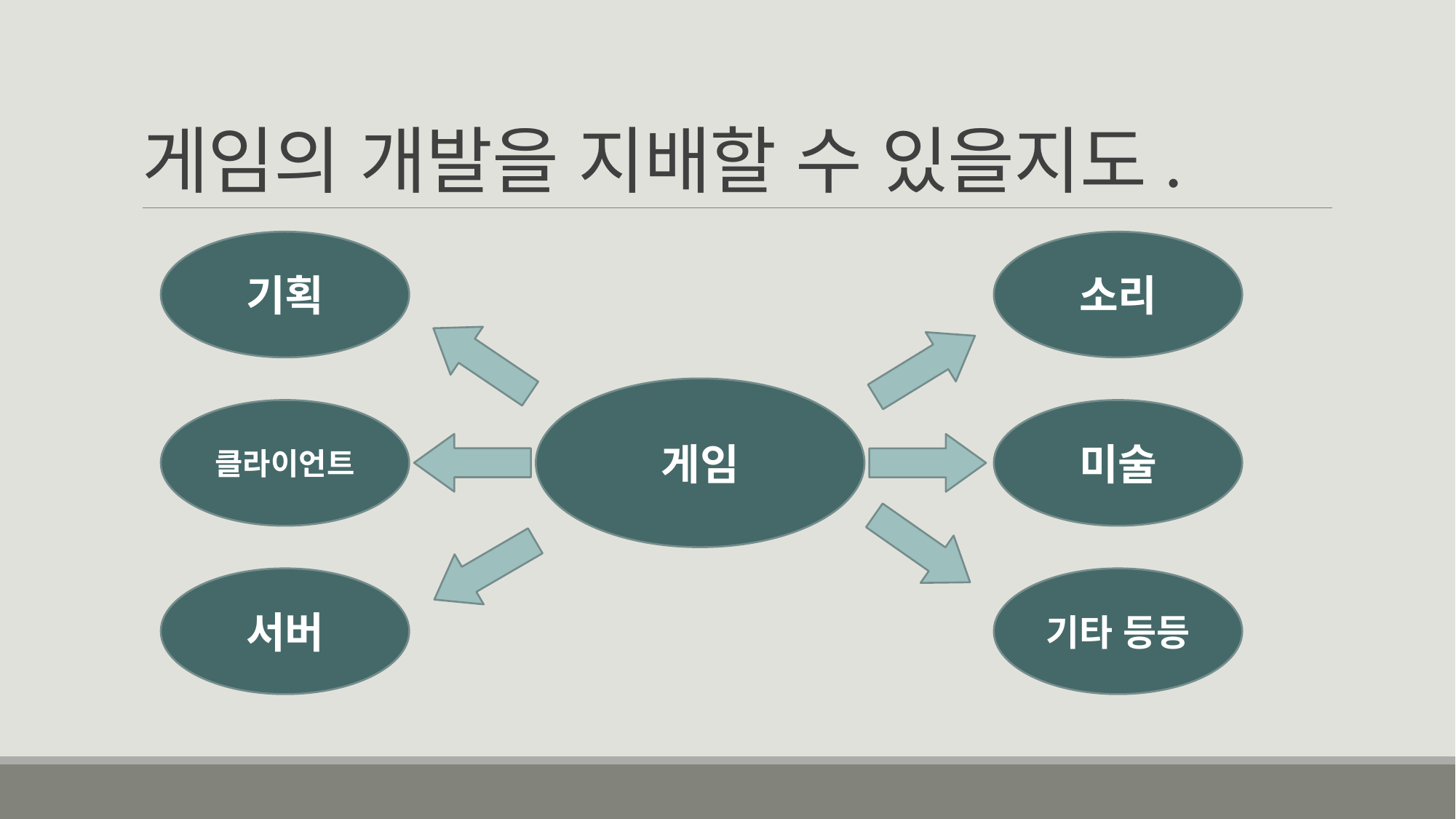

# 게임의 개발을 지배할 수 있을지도.
소리
기획

게임
미술
클라이언트

기타 등등
서버